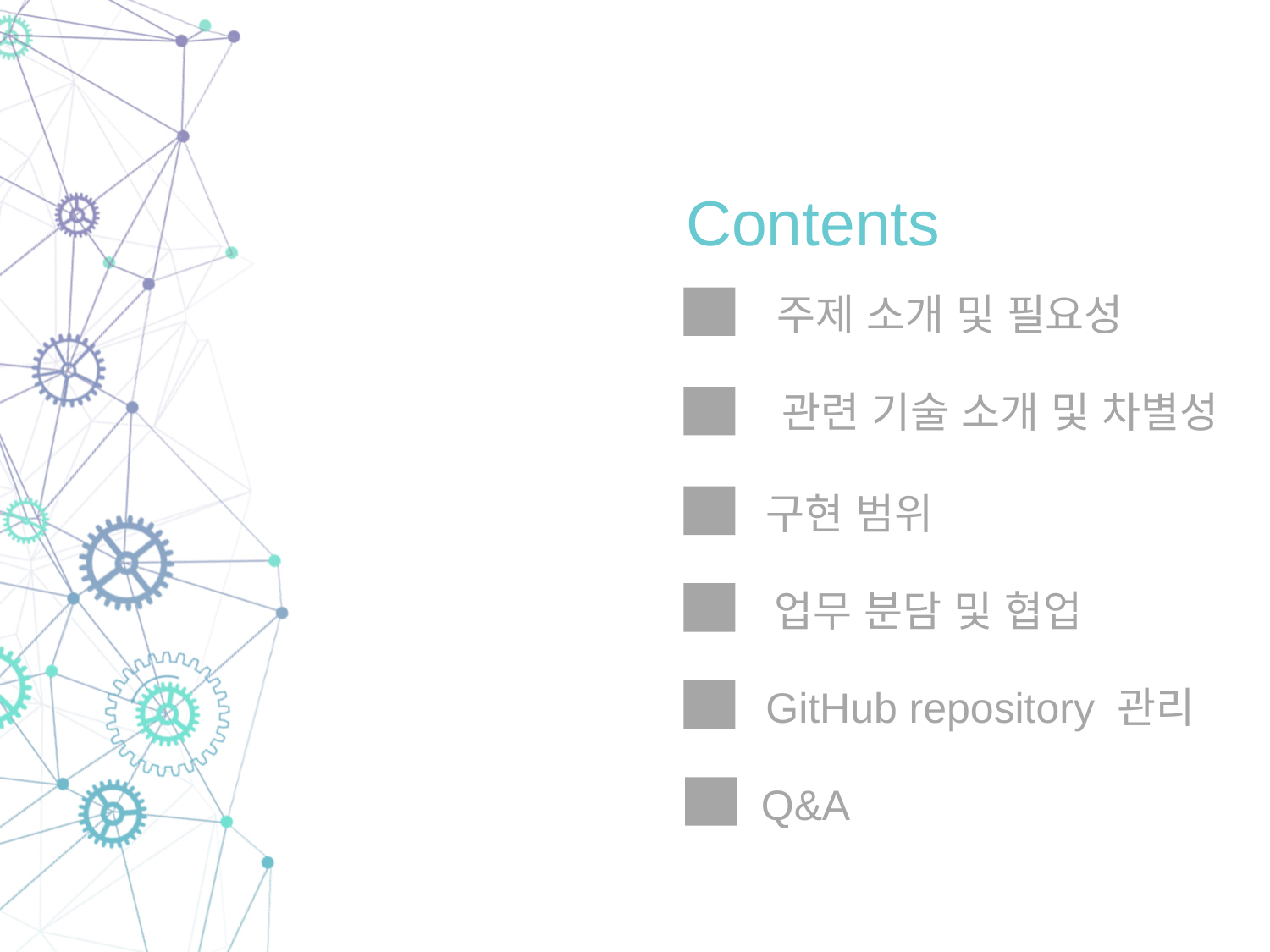

Contents
1

주제 소개 및 필요성
관련 기술 소개 및 차별성
2

3

구현 범위
4

업무 분담 및 협업
5

GitHub repository 관리
6

Q&A